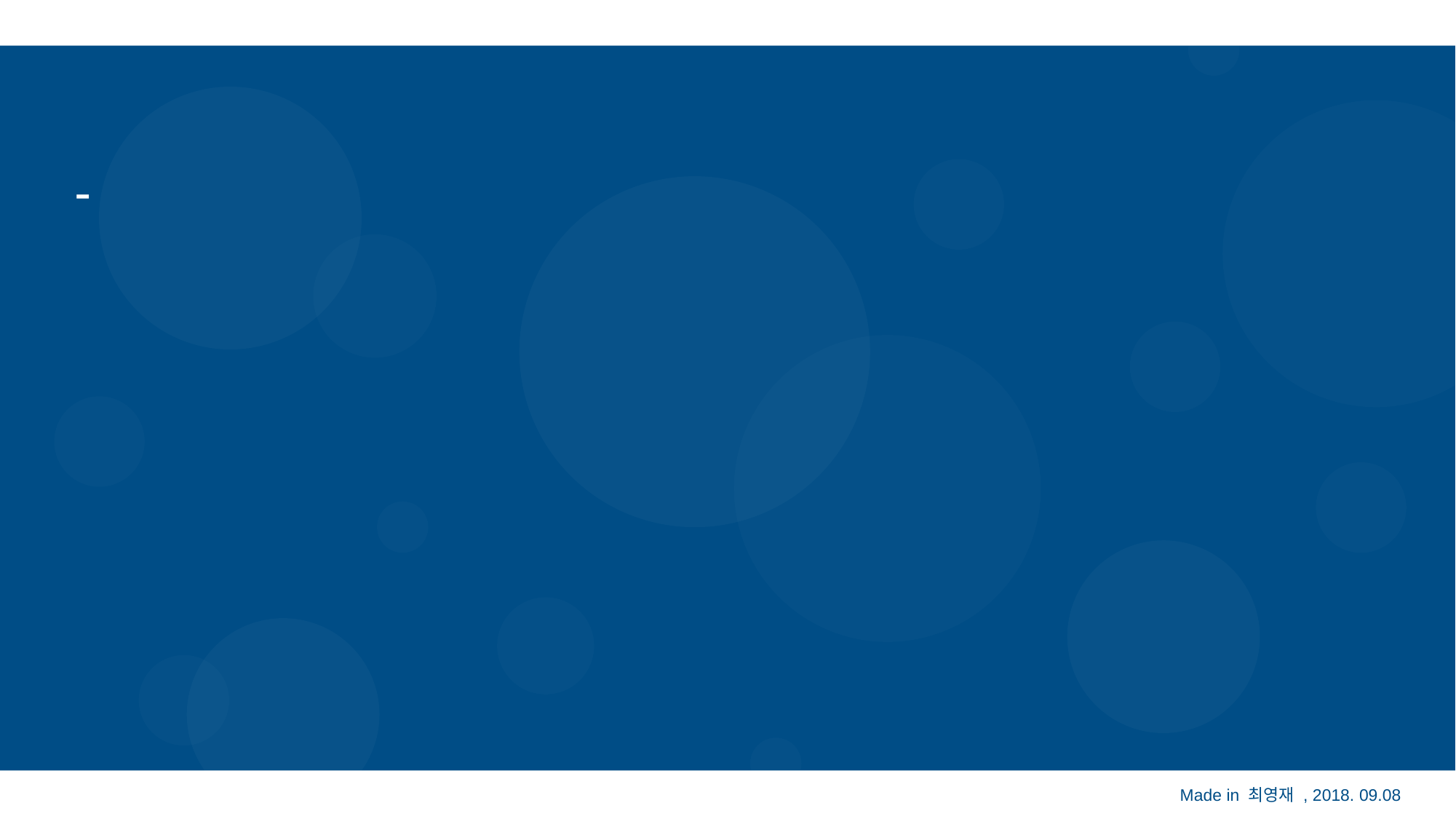

.
05. ADD PROGRAM
실시간 교통량 API를 이용하여, 가장 빠르게 갈 수 있는 병원의 위치를 출력하는 프로그램 추가해보고 싶다.

Made in 최영재 , 2018. 09.08